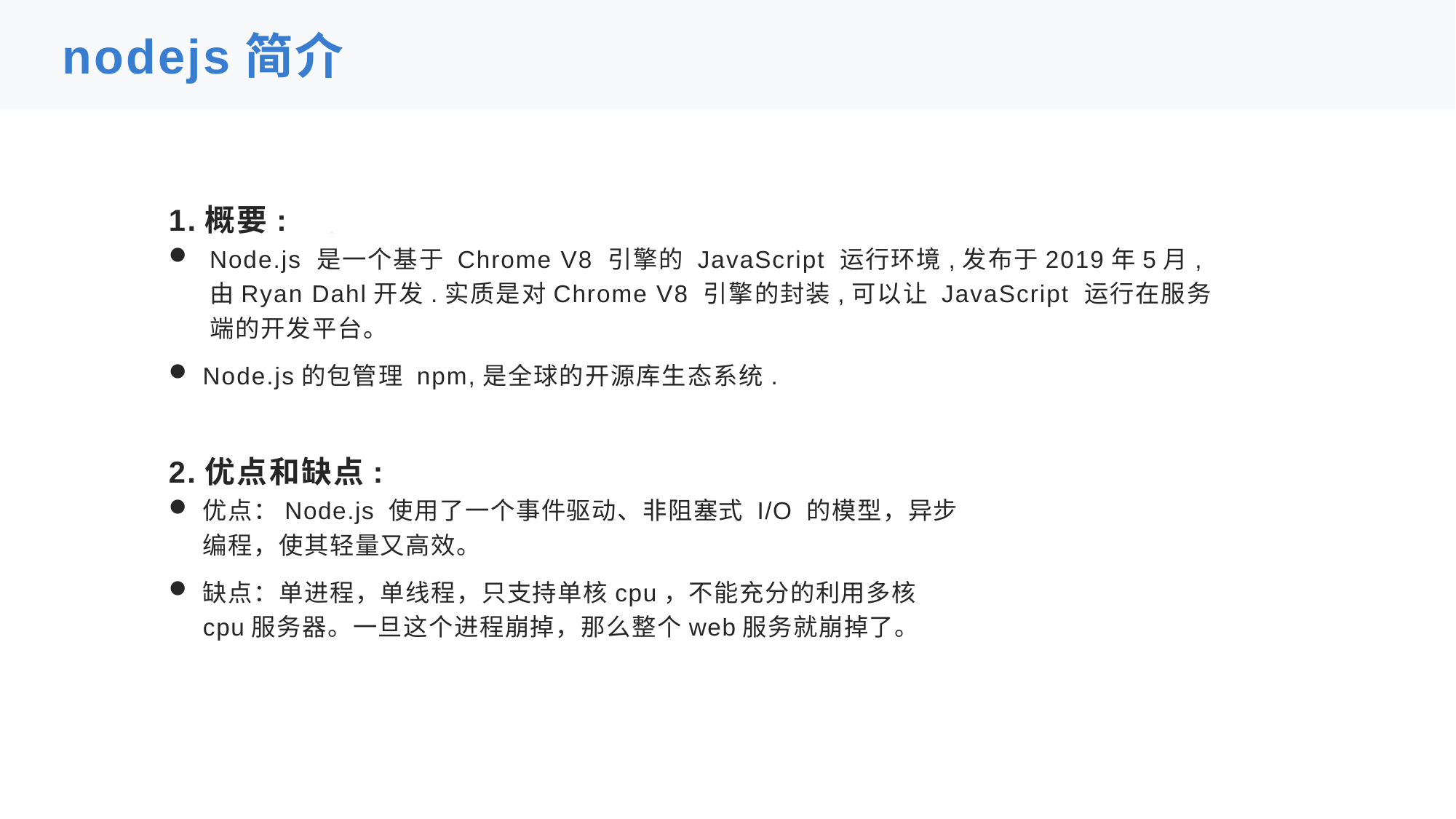

nodejs简介
1.概要:

Node.js 是一个基于 Chrome V8 引擎的 JavaScript 运行环境,发布于2019年5月,由Ryan Dahl开发.实质是对Chrome V8 引擎的封装,可以让 JavaScript 运行在服务端的开发平台。
Node.js的包管理 npm,是全球的开源库生态系统.
2.优点和缺点:

优点：Node.js 使用了一个事件驱动、非阻塞式 I/O 的模型，异步编程，使其轻量又高效。
缺点：单进程，单线程，只支持单核cpu，不能充分的利用多核cpu服务器。一旦这个进程崩掉，那么整个web服务就崩掉了。